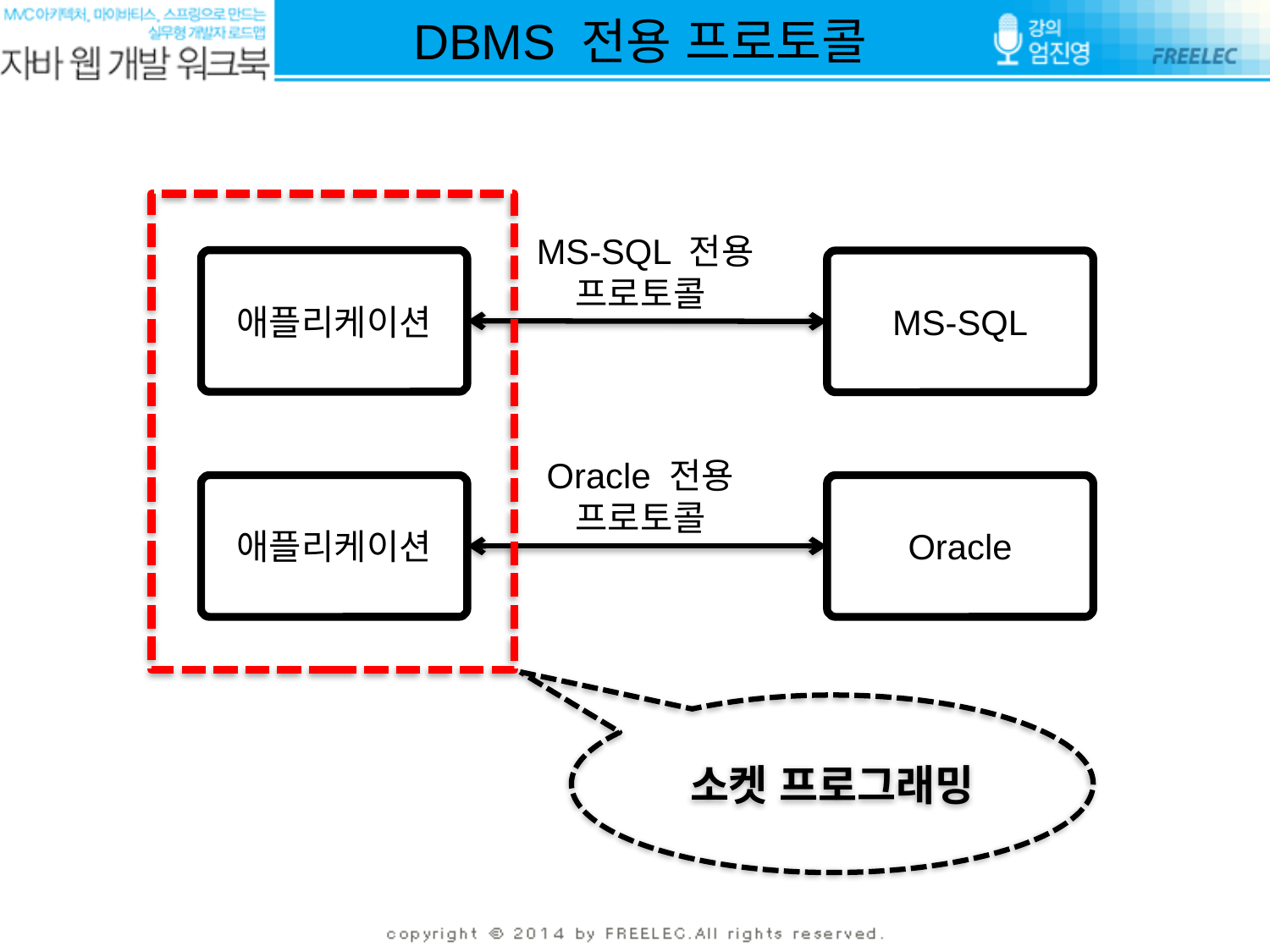

DBMS 전용 프로토콜

 MS-SQL 전용
프로토콜
애플리케이션
MS-SQL
Oracle 전용
프로토콜
애플리케이션
Oracle
소켓 프로그래밍